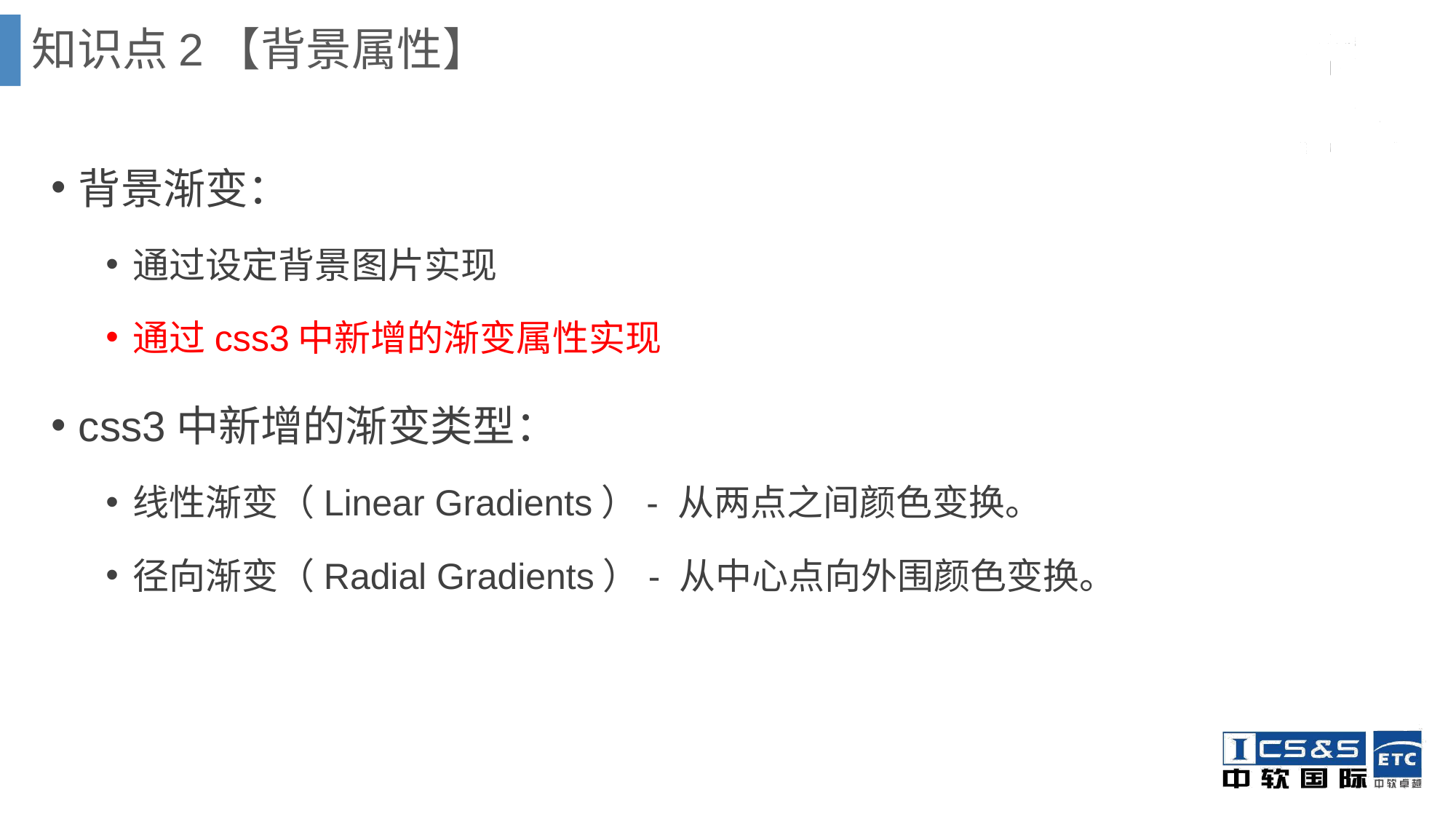

知识点2【背景属性】
背景渐变：
通过设定背景图片实现
通过css3中新增的渐变属性实现
css3中新增的渐变类型：
线性渐变（Linear Gradients）- 从两点之间颜色变换。
径向渐变（Radial Gradients）- 从中心点向外围颜色变换。